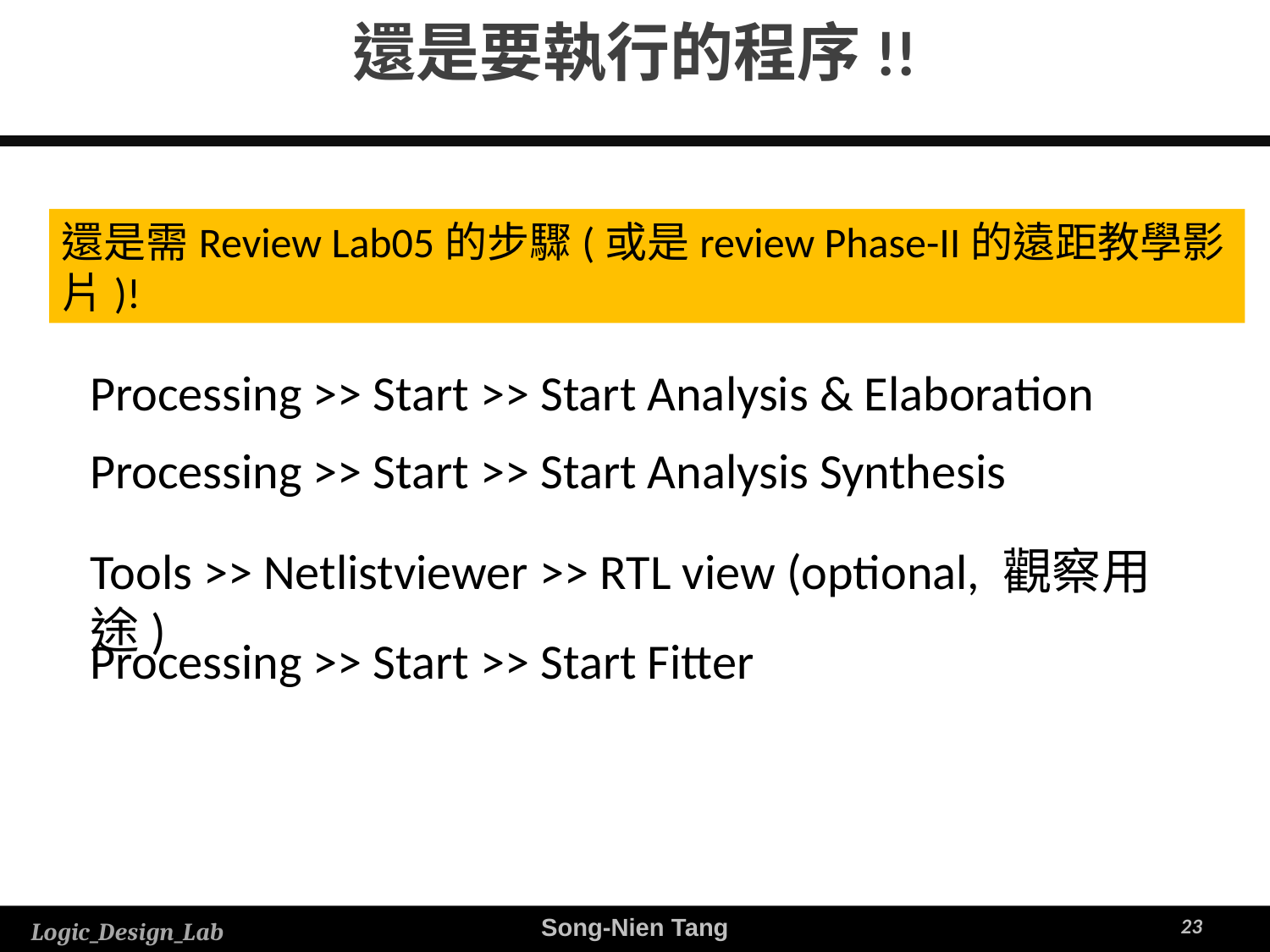

還是要執行的程序!!
還是需Review Lab05的步驟(或是review Phase-II的遠距教學影片)!
Processing >> Start >> Start Analysis & Elaboration
Processing >> Start >> Start Analysis Synthesis
Tools >> Netlistviewer >> RTL view (optional, 觀察用途)
Processing >> Start >> Start Fitter
23